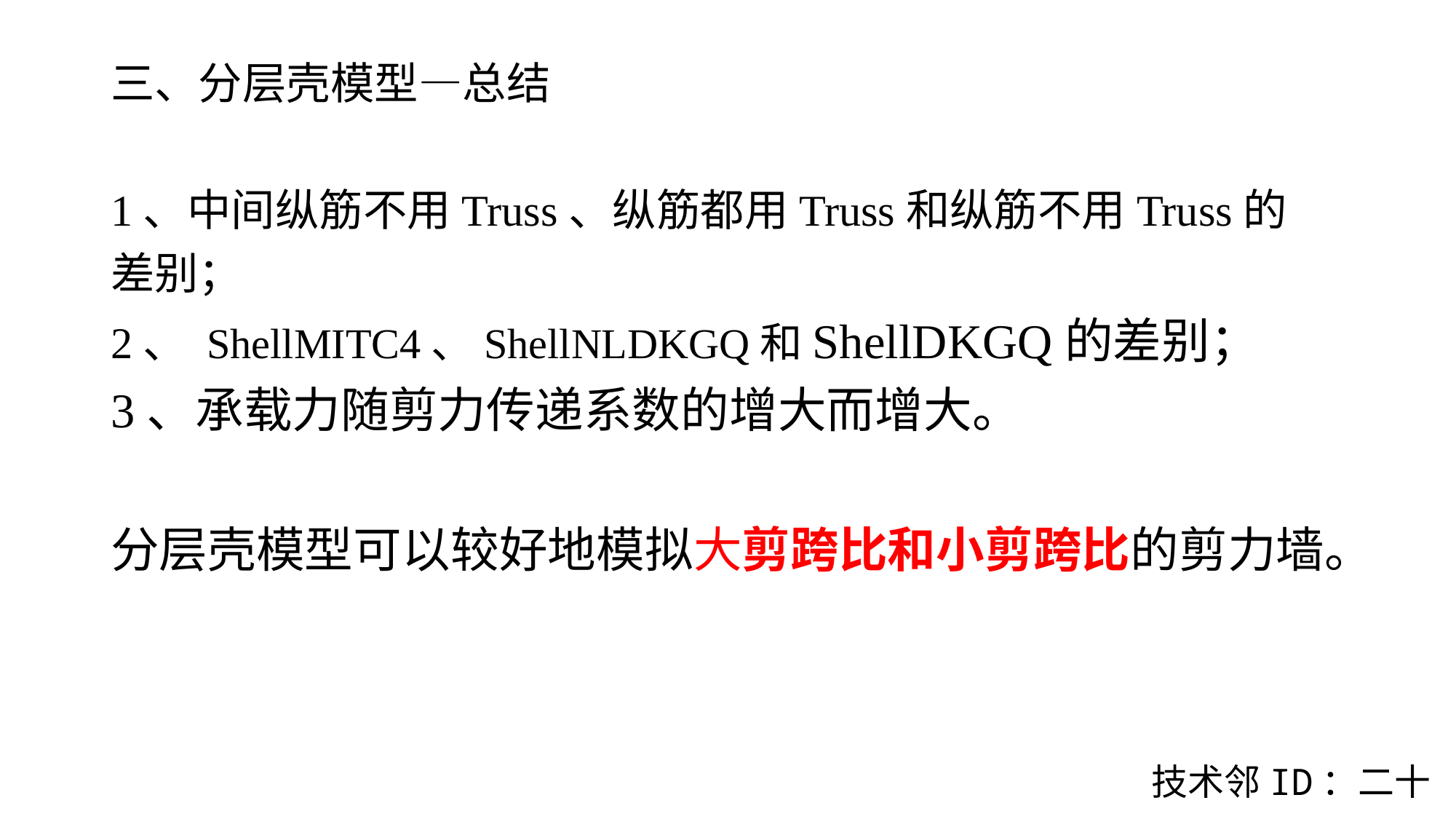

# 三、分层壳模型—总结 1、中间纵筋不用Truss、纵筋都用Truss和纵筋不用Truss的差别； 2、 ShellMITC4、ShellNLDKGQ和ShellDKGQ的差别； 3、承载力随剪力传递系数的增大而增大。 分层壳模型可以较好地模拟大剪跨比和小剪跨比的剪力墙。